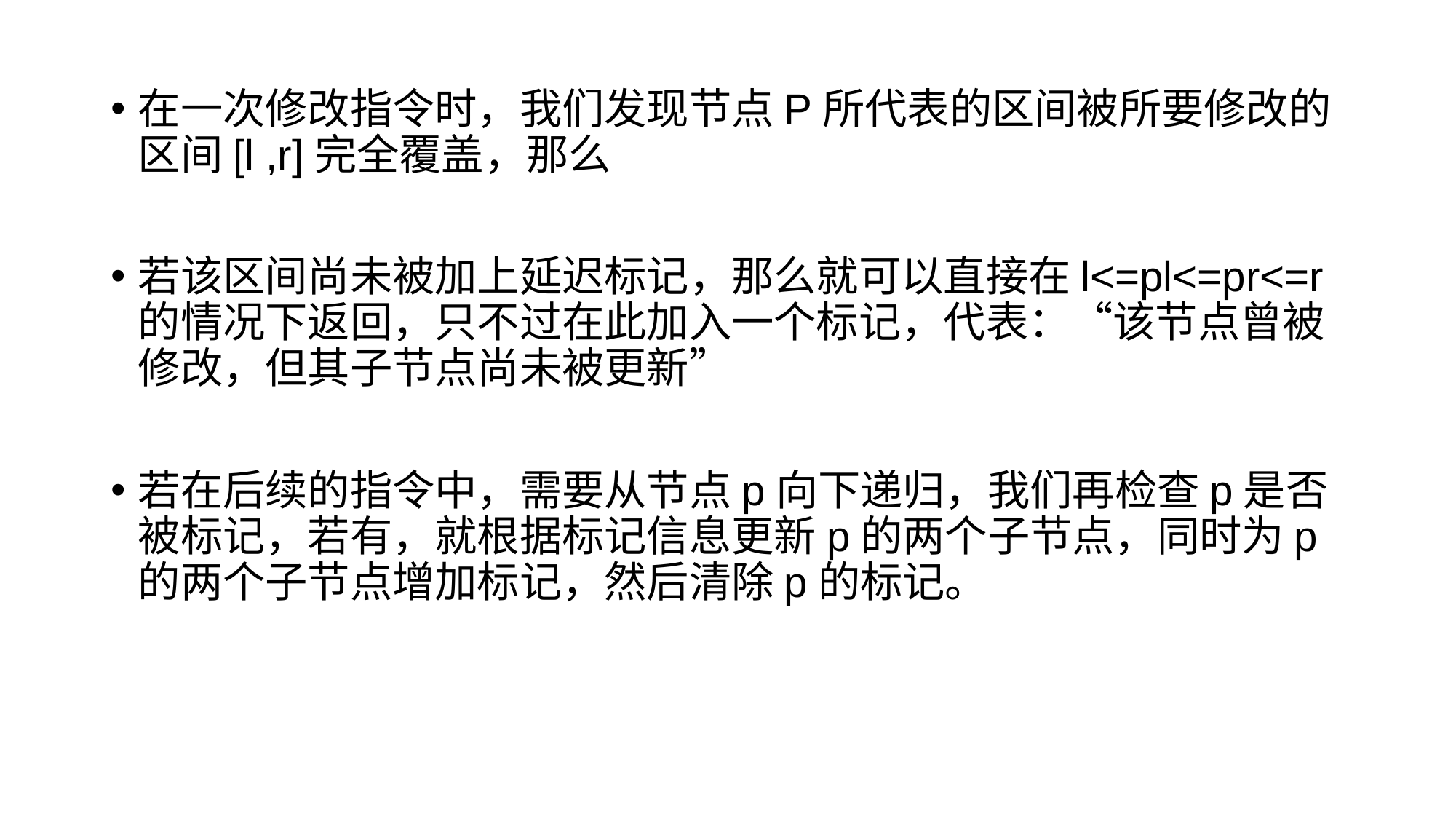

在一次修改指令时，我们发现节点P所代表的区间被所要修改的区间[l ,r]完全覆盖，那么

若该区间尚未被加上延迟标记，那么就可以直接在l<=pl<=pr<=r的情况下返回，只不过在此加入一个标记，代表：“该节点曾被修改，但其子节点尚未被更新”

若在后续的指令中，需要从节点p向下递归，我们再检查p是否被标记，若有，就根据标记信息更新p的两个子节点，同时为p的两个子节点增加标记，然后清除p的标记。